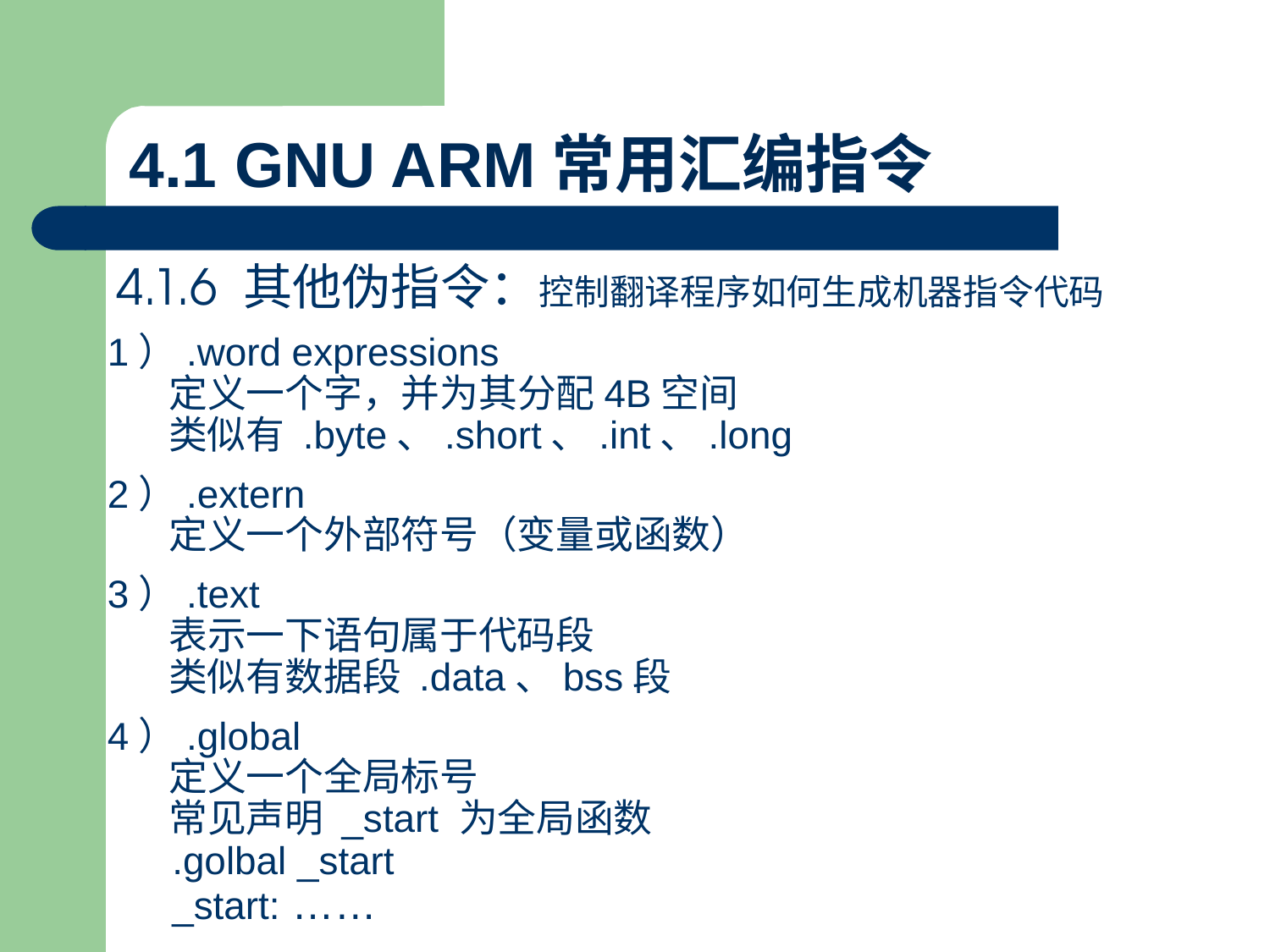

# 4.1 GNU ARM常用汇编指令
4.1.6 其他伪指令：控制翻译程序如何生成机器指令代码
1）.word expressions
      定义一个字，并为其分配4B空间
      类似有 .byte、.short、.int、.long
2）.extern
      定义一个外部符号（变量或函数）
3）.text
      表示一下语句属于代码段
      类似有数据段 .data、bss段
4）.global
      定义一个全局标号
      常见声明 _start 为全局函数
      .golbal _start
      _start: ……